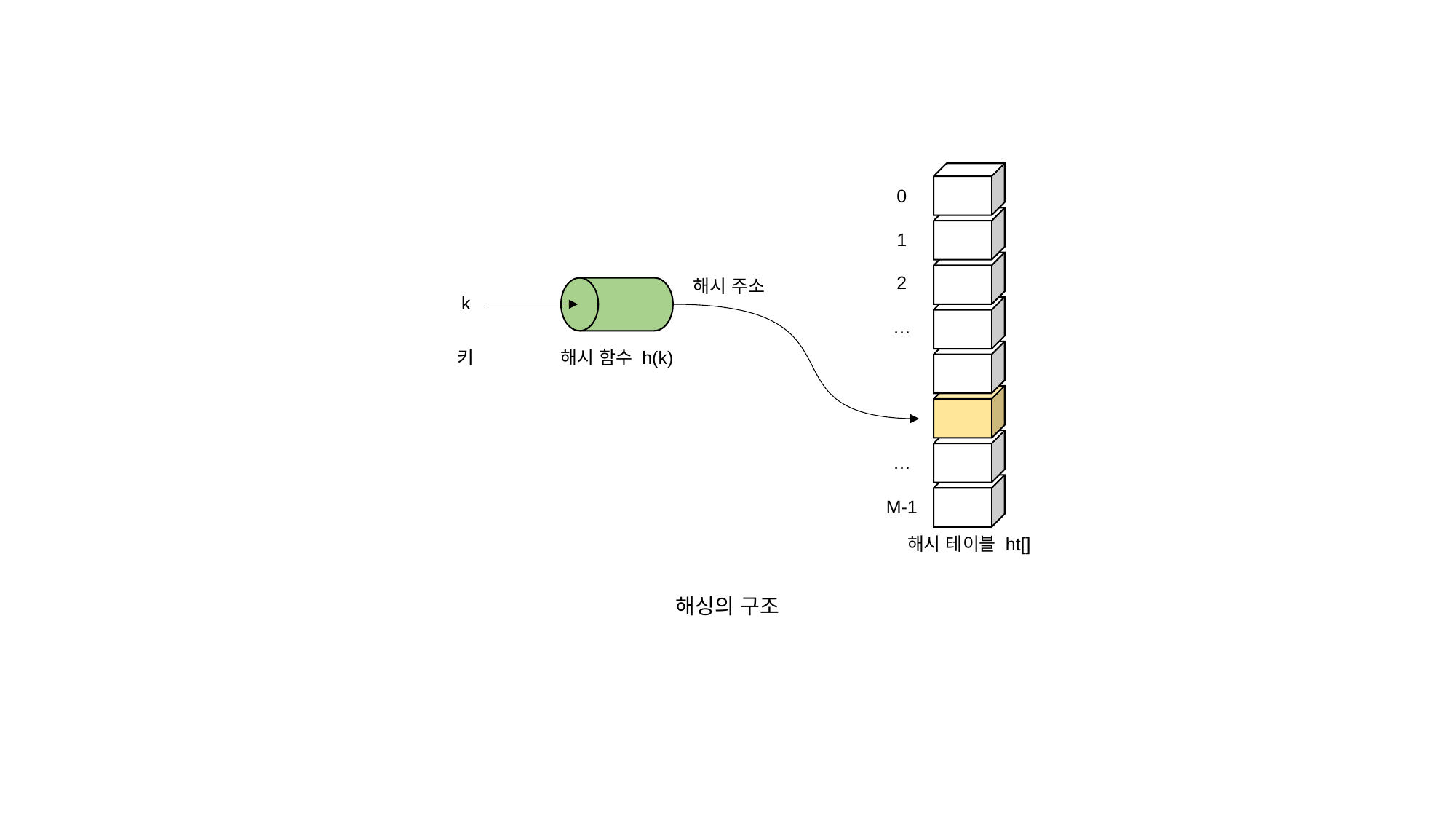

0

1

2
해시 주소

k

…
키
해시 함수 h(k)

…

M-1
해시 테이블 ht[]
해싱의 구조